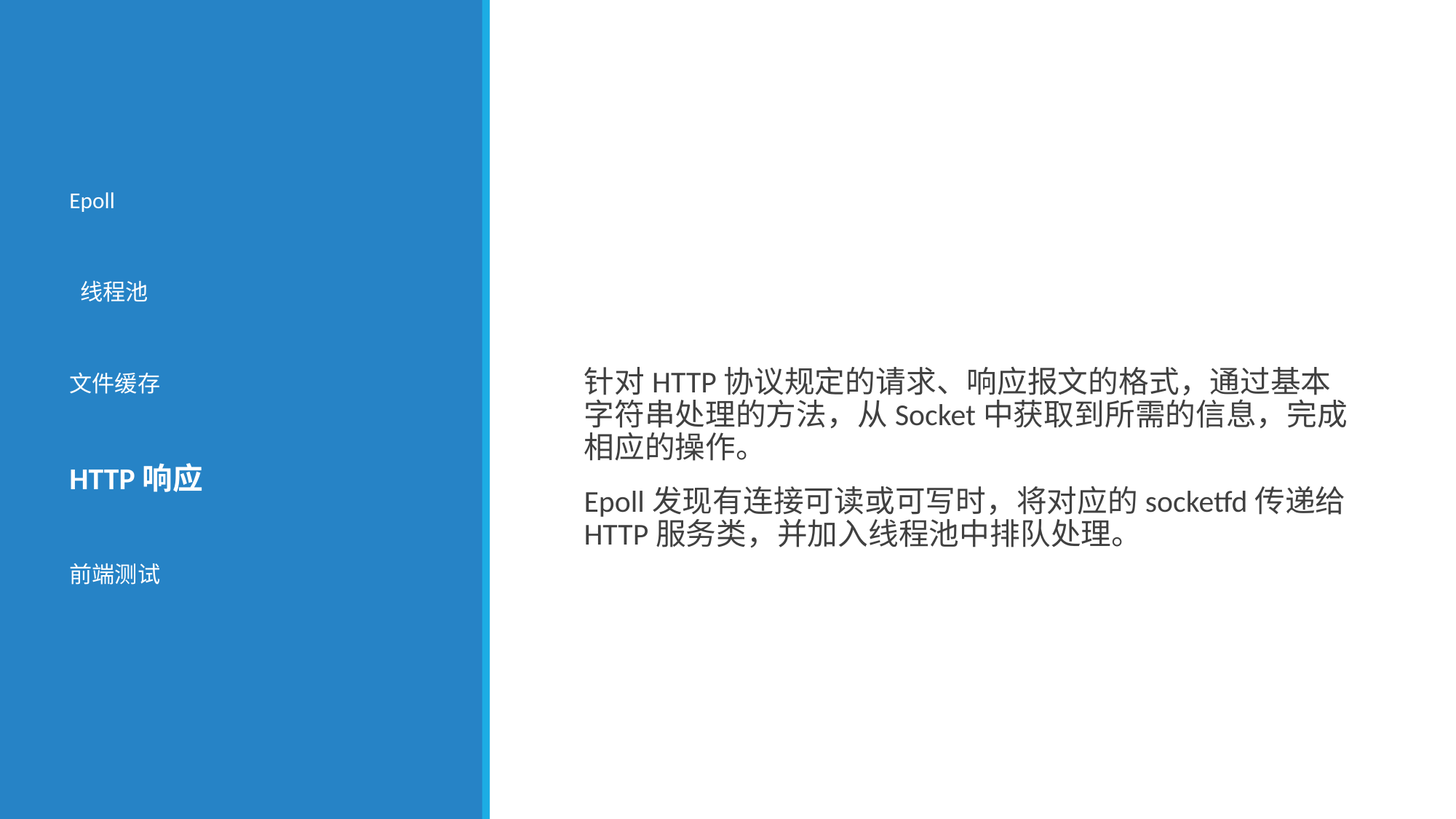

Epoll

 线程池

文件缓存

HTTP响应

前端测试

针对HTTP协议规定的请求、响应报文的格式，通过基本字符串处理的方法，从Socket中获取到所需的信息，完成相应的操作。
Epoll发现有连接可读或可写时，将对应的socketfd传递给HTTP服务类，并加入线程池中排队处理。